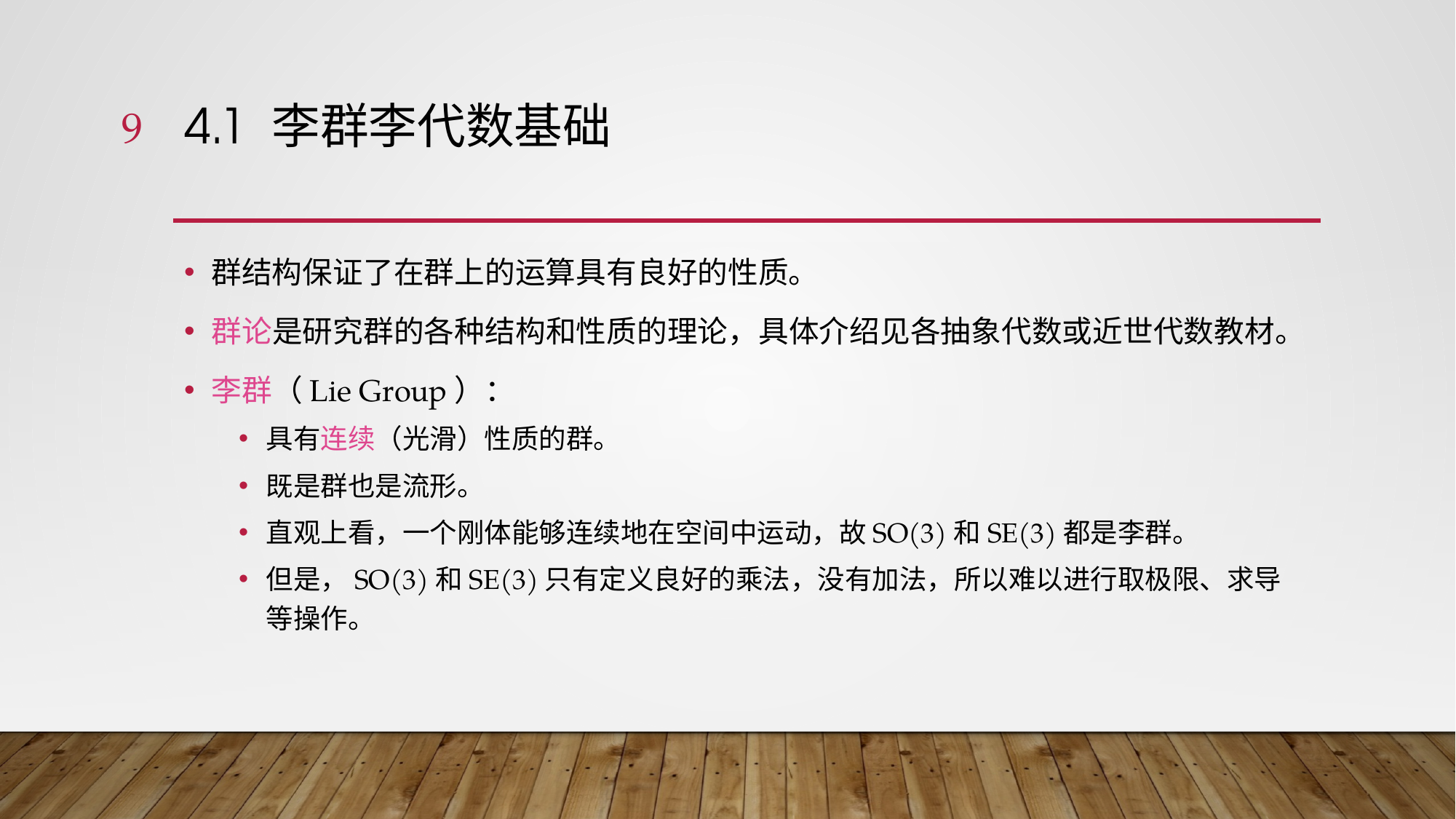

9
# 4.1 李群李代数基础
群结构保证了在群上的运算具有良好的性质。
群论是研究群的各种结构和性质的理论，具体介绍见各抽象代数或近世代数教材。
李群（Lie Group）：
具有连续（光滑）性质的群。
既是群也是流形。
直观上看，一个刚体能够连续地在空间中运动，故SO(3)和SE(3)都是李群。
但是，SO(3)和SE(3)只有定义良好的乘法，没有加法，所以难以进行取极限、求导等操作。